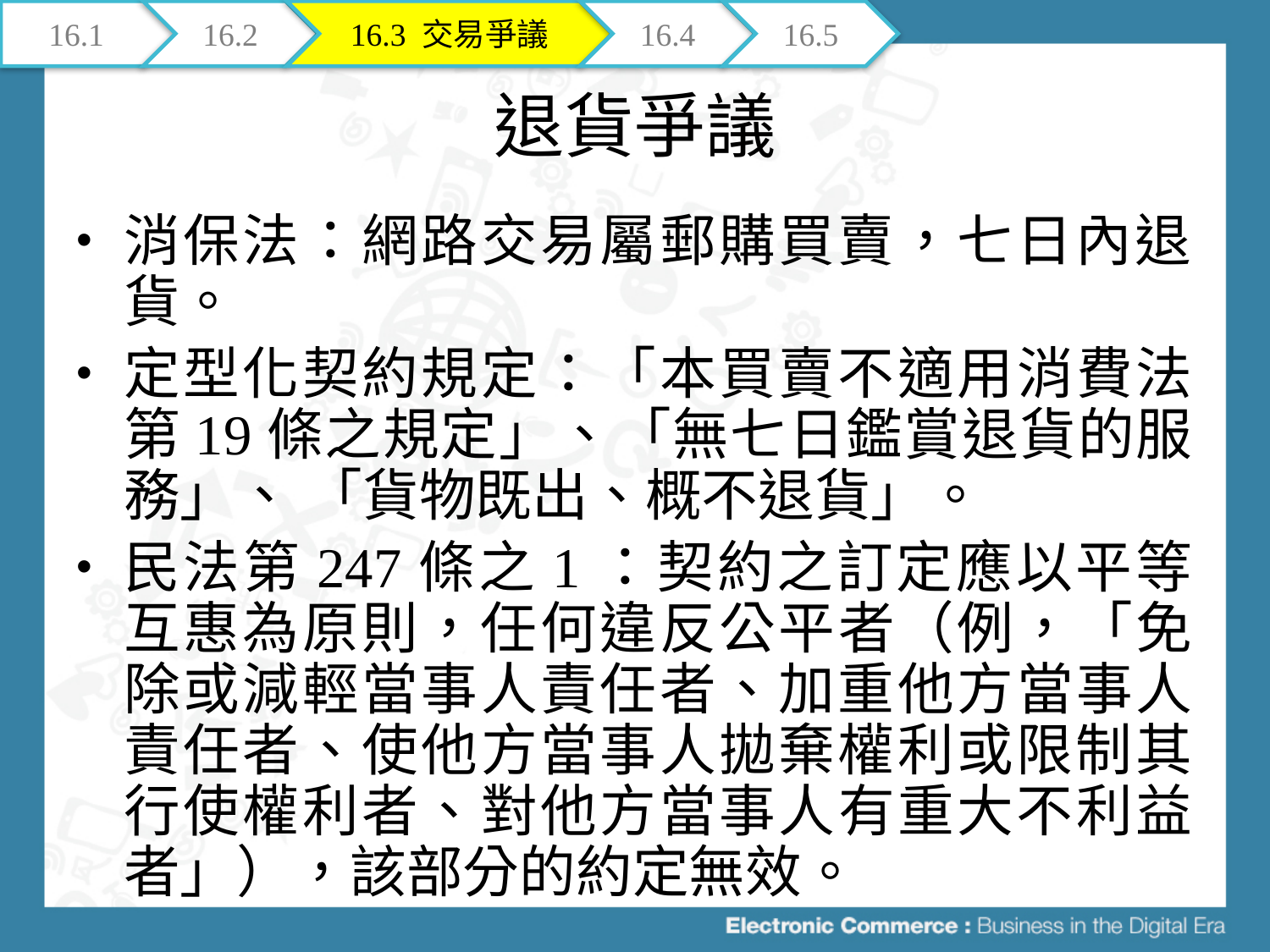

16.1
16.2
16.3 交易爭議
16.4
16.5
# 退貨爭議
消保法：網路交易屬郵購買賣，七日內退貨。
定型化契約規定：「本買賣不適用消費法第19條之規定」、「無七日鑑賞退貨的服務」、 「貨物既出、概不退貨」。
民法第247條之1：契約之訂定應以平等互惠為原則，任何違反公平者（例，「免除或減輕當事人責任者、加重他方當事人責任者、使他方當事人拋棄權利或限制其行使權利者、對他方當事人有重大不利益者」），該部分的約定無效。